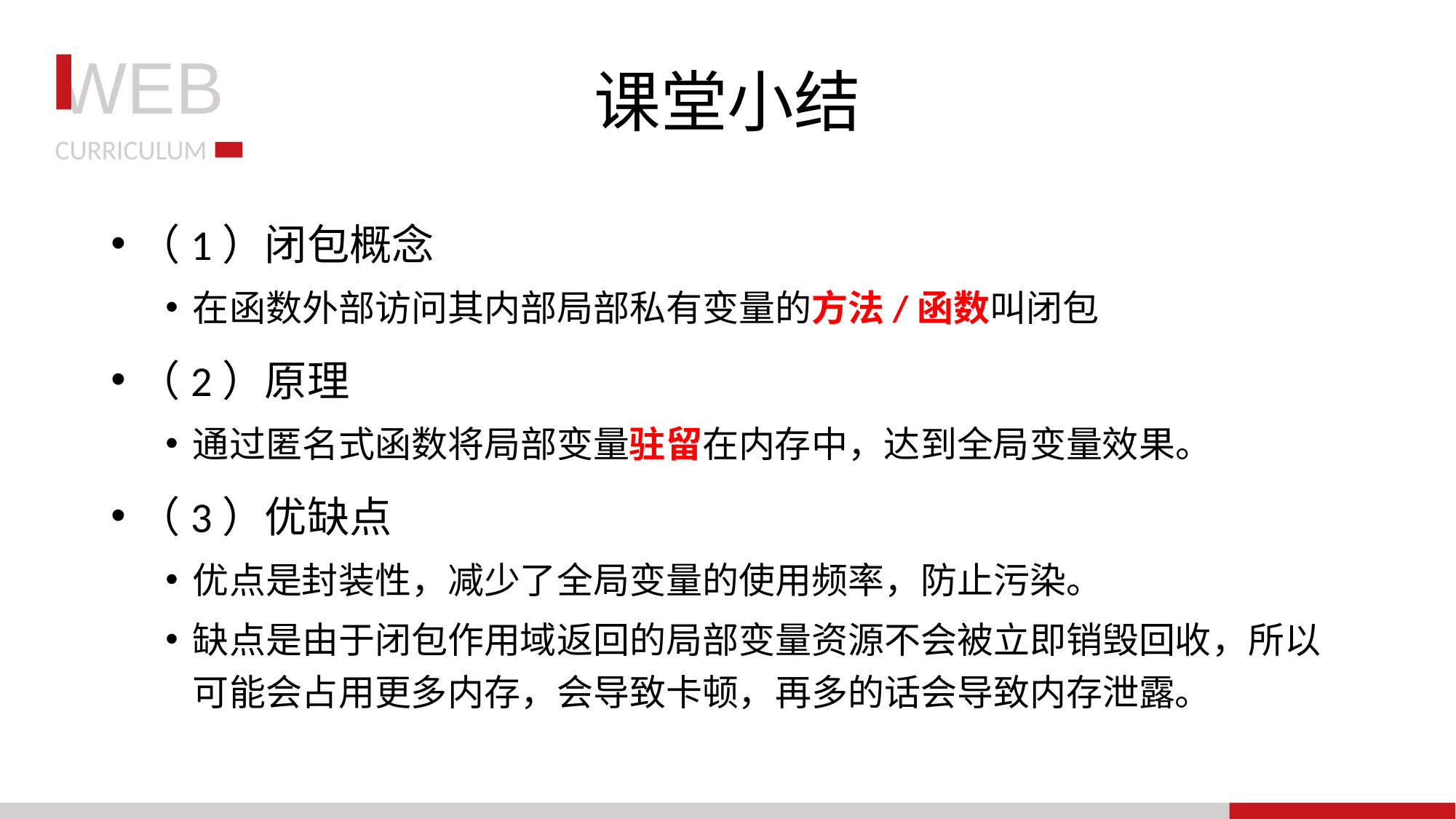

# 课堂小结
（1）闭包概念
在函数外部访问其内部局部私有变量的方法/函数叫闭包
（2）原理
通过匿名式函数将局部变量驻留在内存中，达到全局变量效果。
（3）优缺点
优点是封装性，减少了全局变量的使用频率，防止污染。
缺点是由于闭包作用域返回的局部变量资源不会被立即销毁回收，所以可能会占用更多内存，会导致卡顿，再多的话会导致内存泄露。